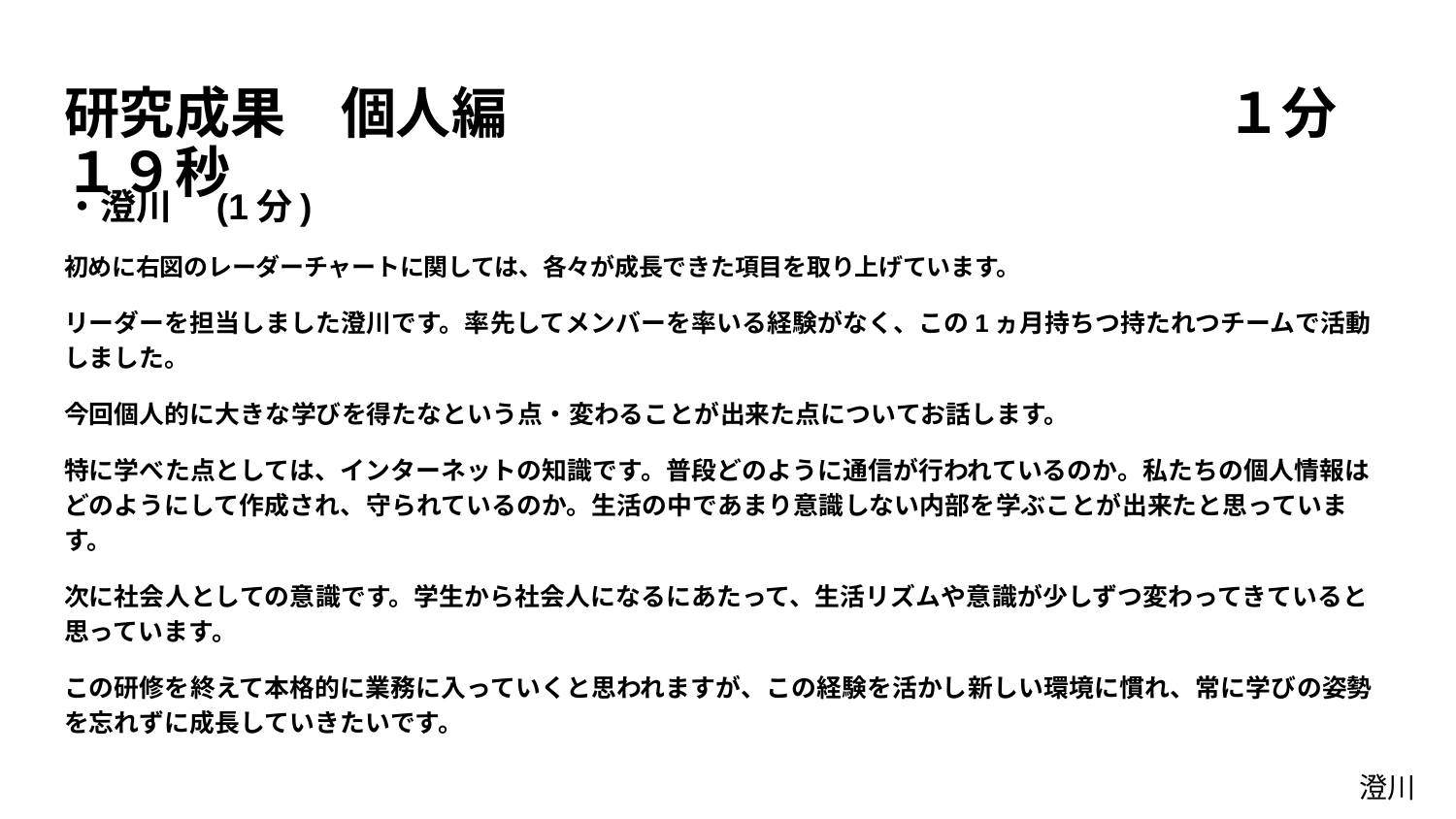

# 研究成果　個人編　　　　　　　　　　　　　１分１９秒
・澄川　(1分)
初めに右図のレーダーチャートに関しては、各々が成長できた項目を取り上げています。
リーダーを担当しました澄川です。率先してメンバーを率いる経験がなく、この1ヵ月持ちつ持たれつチームで活動しました。
今回個人的に大きな学びを得たなという点・変わることが出来た点についてお話します。
特に学べた点としては、インターネットの知識です。普段どのように通信が行われているのか。私たちの個人情報はどのようにして作成され、守られているのか。生活の中であまり意識しない内部を学ぶことが出来たと思っています。
次に社会人としての意識です。学生から社会人になるにあたって、生活リズムや意識が少しずつ変わってきていると思っています。
この研修を終えて本格的に業務に入っていくと思われますが、この経験を活かし新しい環境に慣れ、常に学びの姿勢を忘れずに成長していきたいです。
澄川